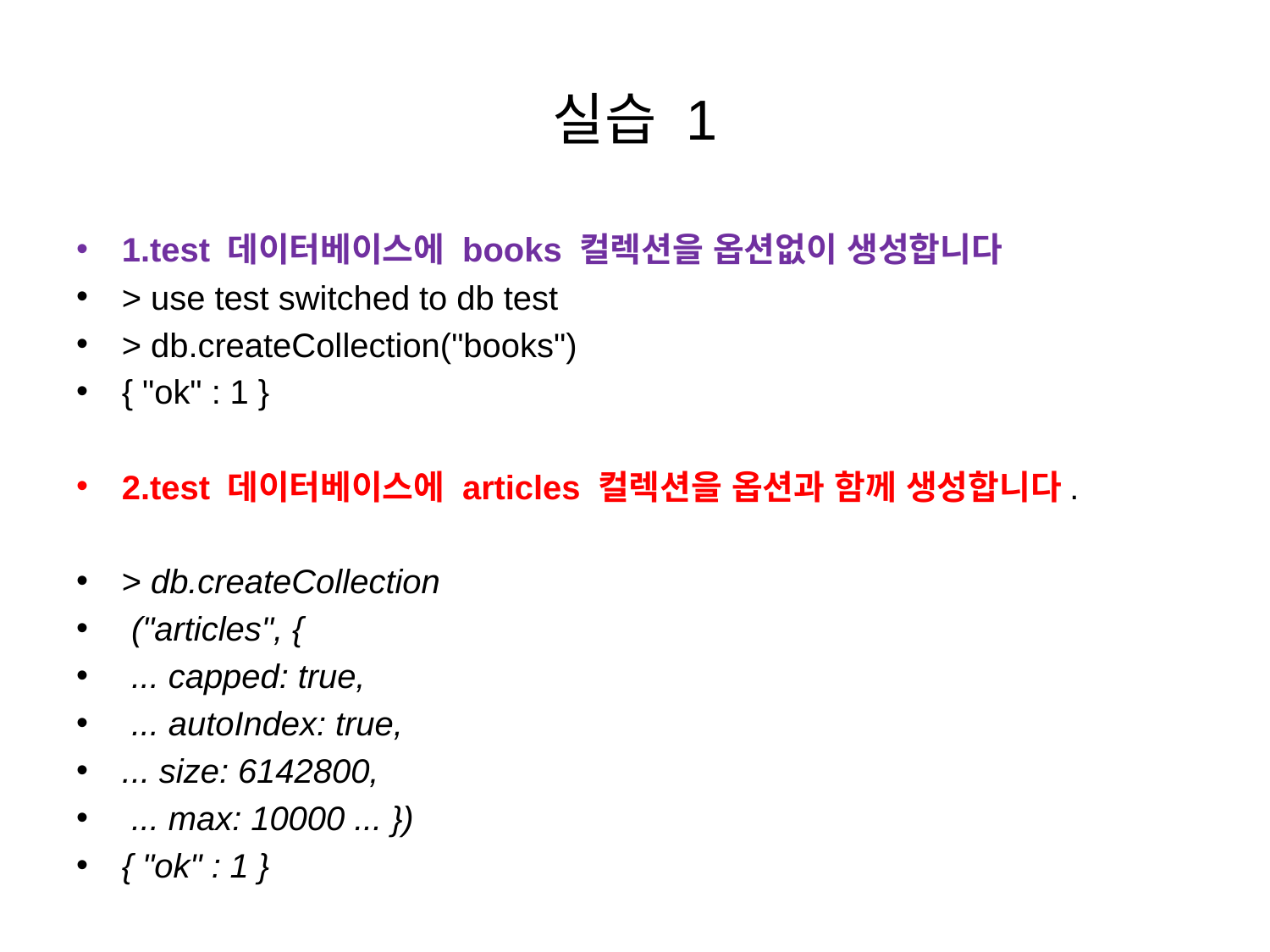

# 실습 1
1.test 데이터베이스에 books 컬렉션을 옵션없이 생성합니다
> use test switched to db test
> db.createCollection("books")
{ "ok" : 1 }

2.test 데이터베이스에 articles 컬렉션을 옵션과 함께 생성합니다.

> db.createCollection
 ("articles", {
 ... capped: true,
 ... autoIndex: true,
... size: 6142800,
 ... max: 10000 ... })
{ "ok" : 1 }